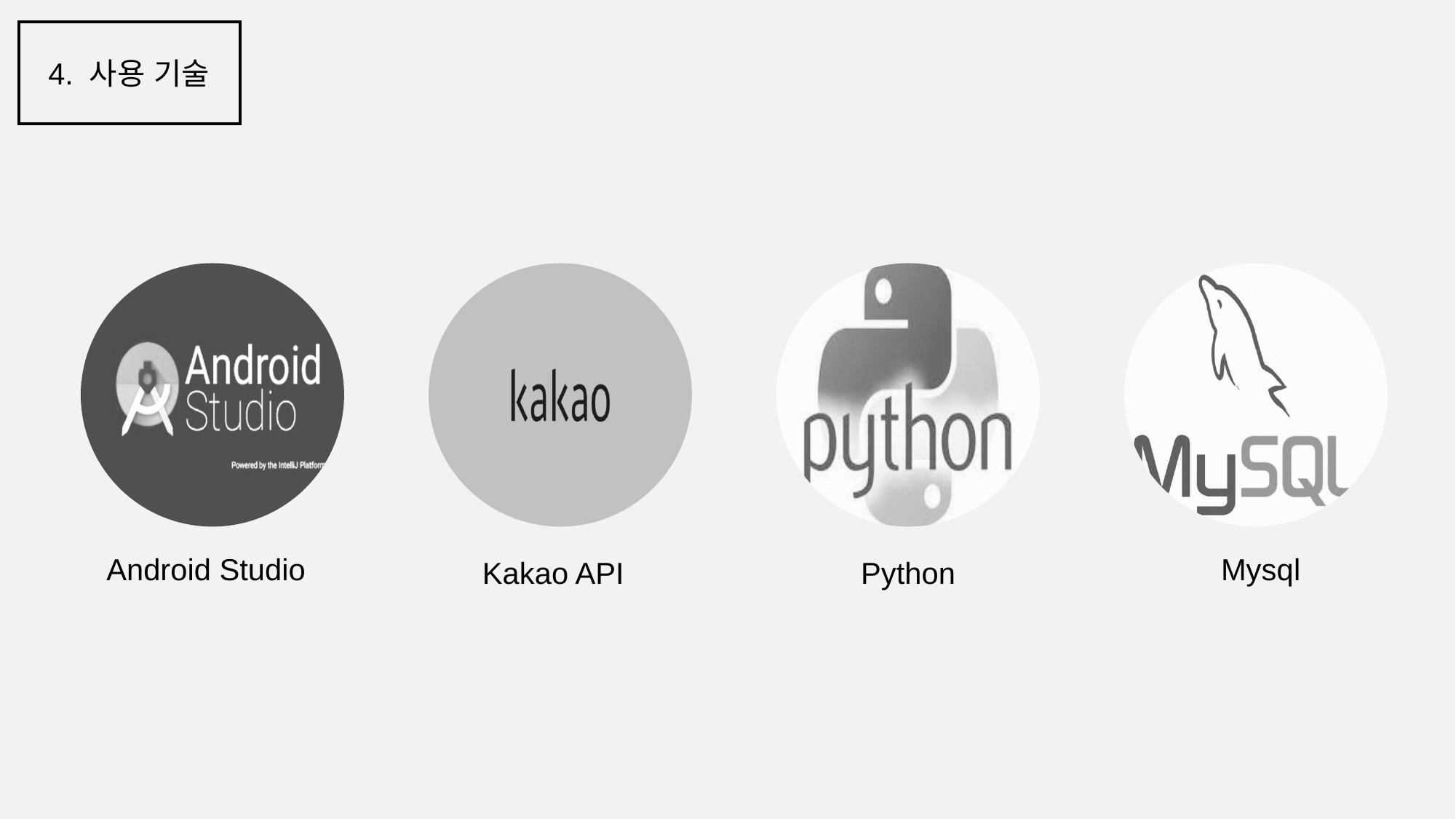

4. 사용 기술

Android Studio
Mysql
Kakao API
Python